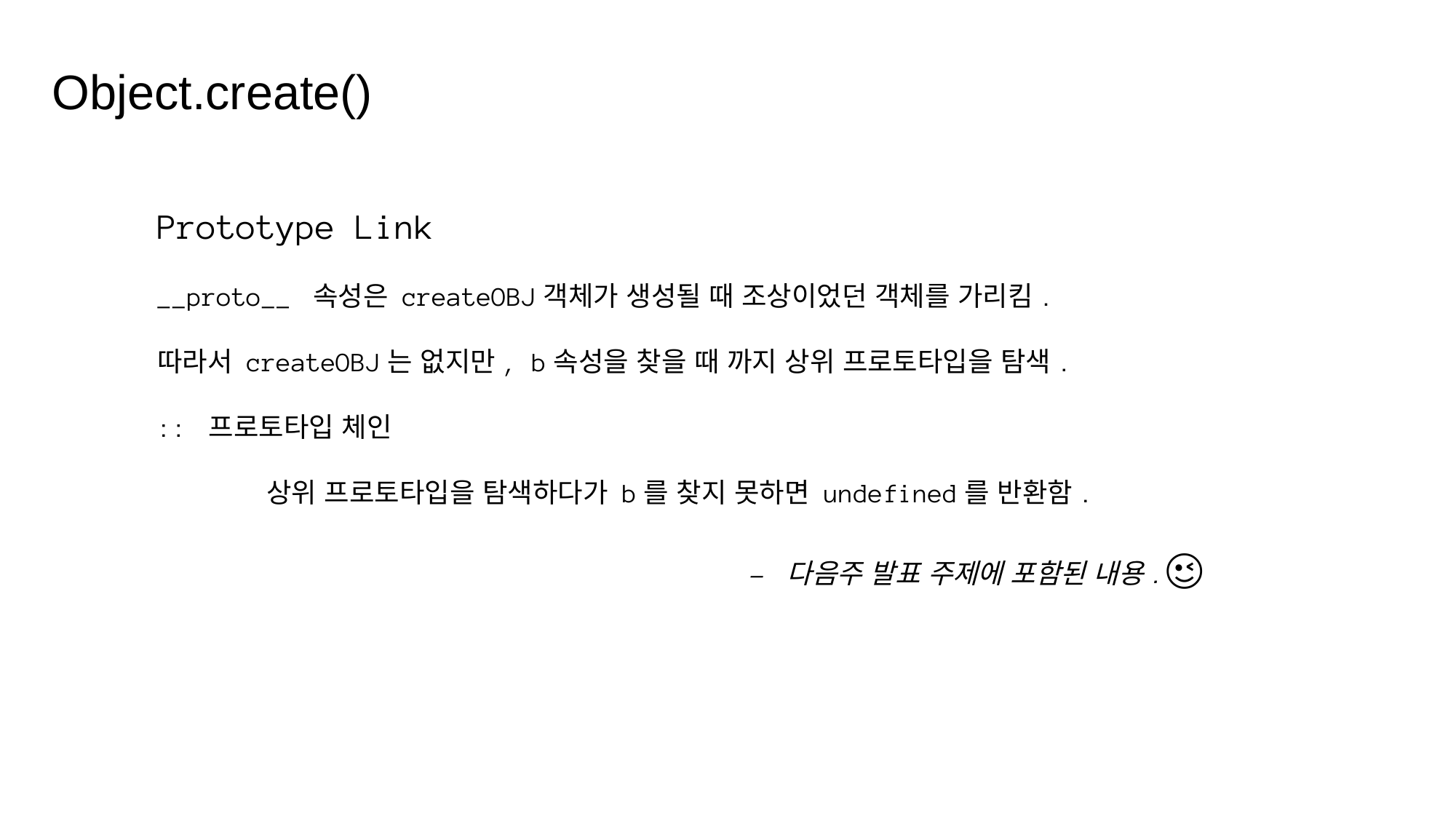

Object.create()
Prototype Link

__proto__ 속성은 createOBJ객체가 생성될 때 조상이었던 객체를 가리킴.

따라서 createOBJ는 없지만, b속성을 찾을 때 까지 상위 프로토타입을 탐색.

:: 프로토타입 체인

	상위 프로토타입을 탐색하다가 b를 찾지 못하면 undefined를 반환함.

- 다음주 발표 주제에 포함된 내용.😉